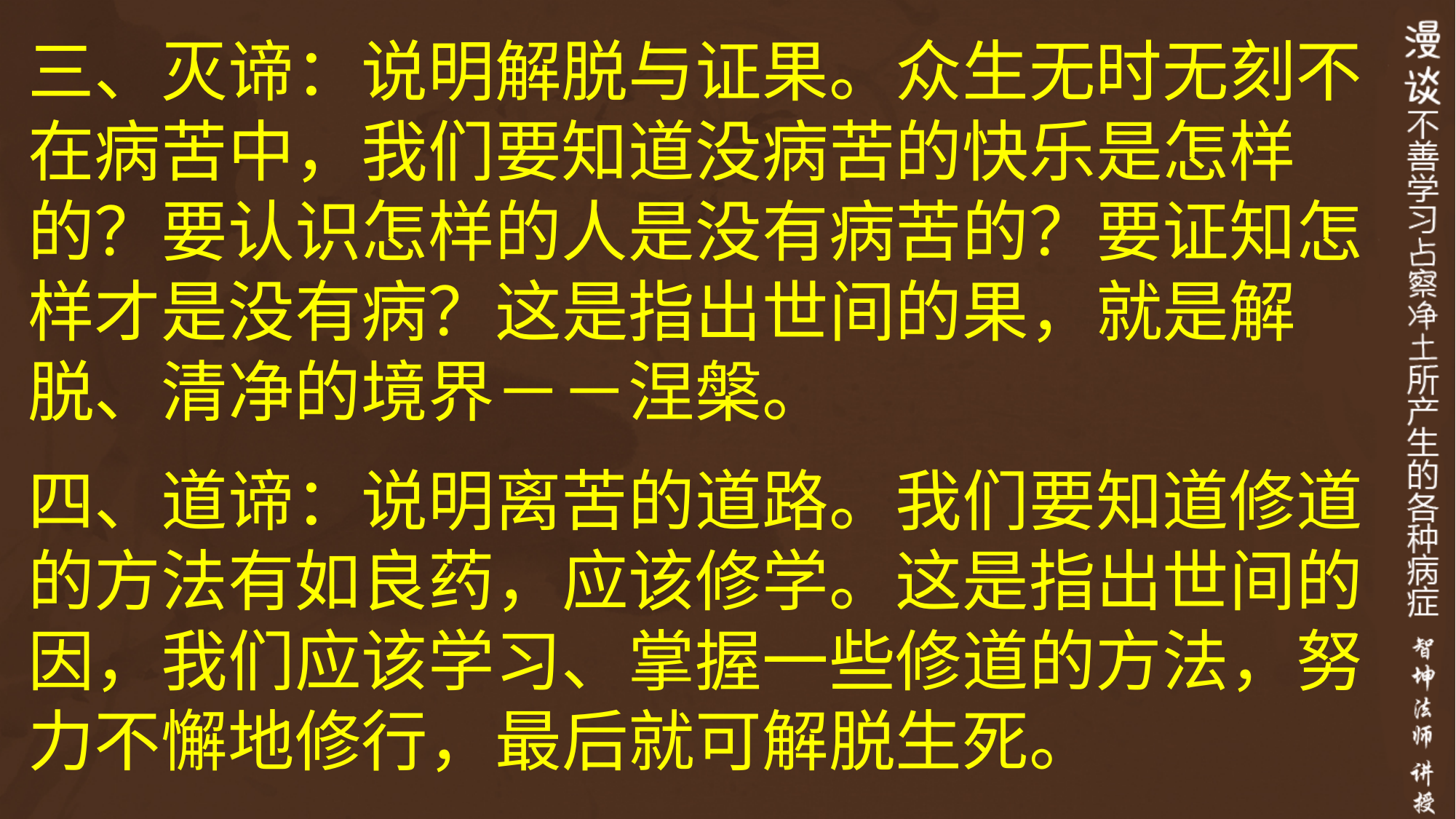

三、灭谛：说明解脱与证果。众生无时无刻不在病苦中，我们要知道没病苦的快乐是怎样的？要认识怎样的人是没有病苦的？要证知怎样才是没有病？这是指出世间的果，就是解脱、清净的境界－－涅槃。

四、道谛：说明离苦的道路。我们要知道修道的方法有如良药，应该修学。这是指出世间的因，我们应该学习、掌握一些修道的方法，努力不懈地修行，最后就可解脱生死。